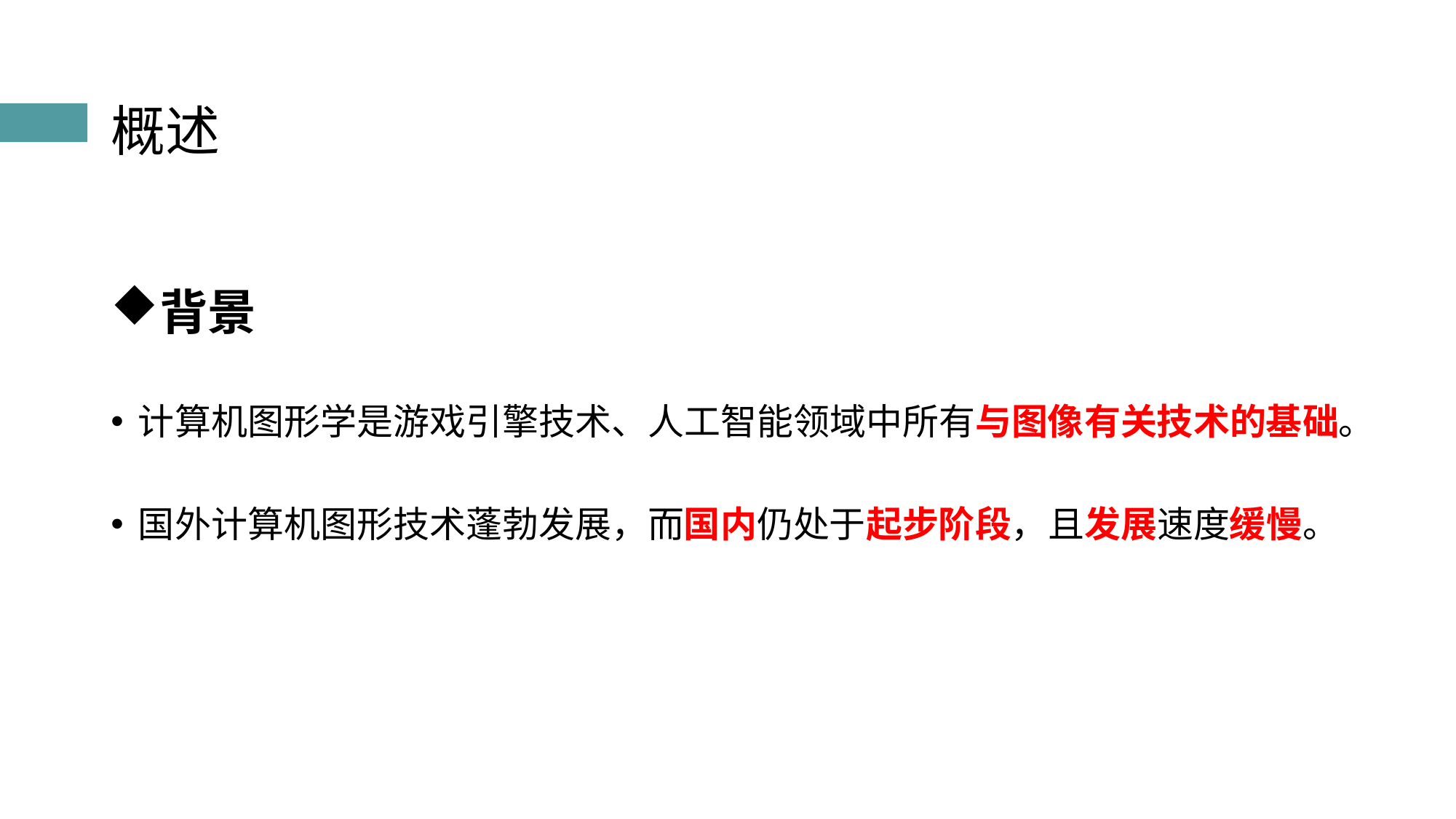

# 概述
背景
计算机图形学是游戏引擎技术、人工智能领域中所有与图像有关技术的基础。
国外计算机图形技术蓬勃发展，而国内仍处于起步阶段，且发展速度缓慢。